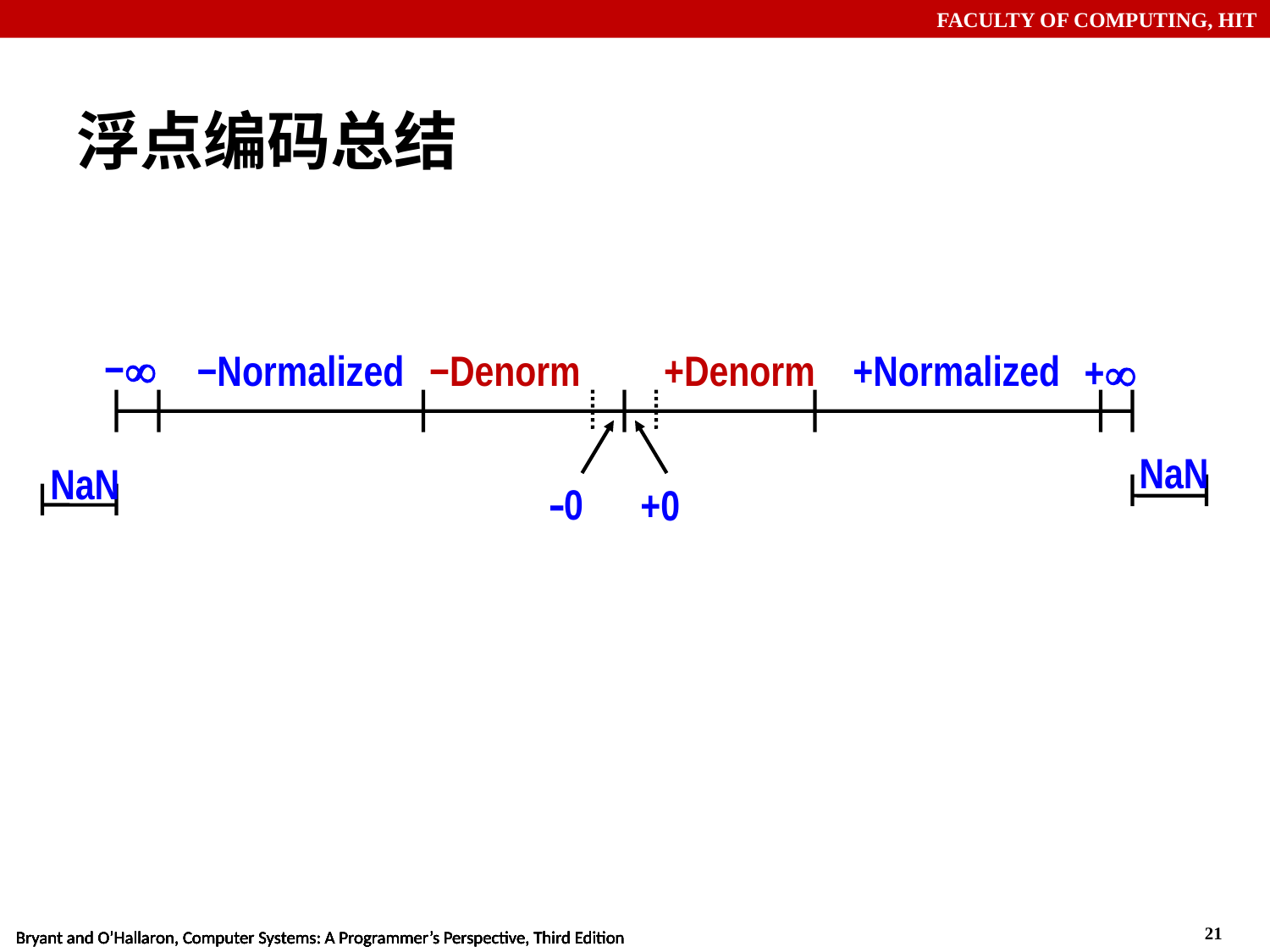

# 浮点编码总结
−∞
−Normalized
−Denorm
+Denorm
+Normalized
+∞

NaN
NaN
−0
+0